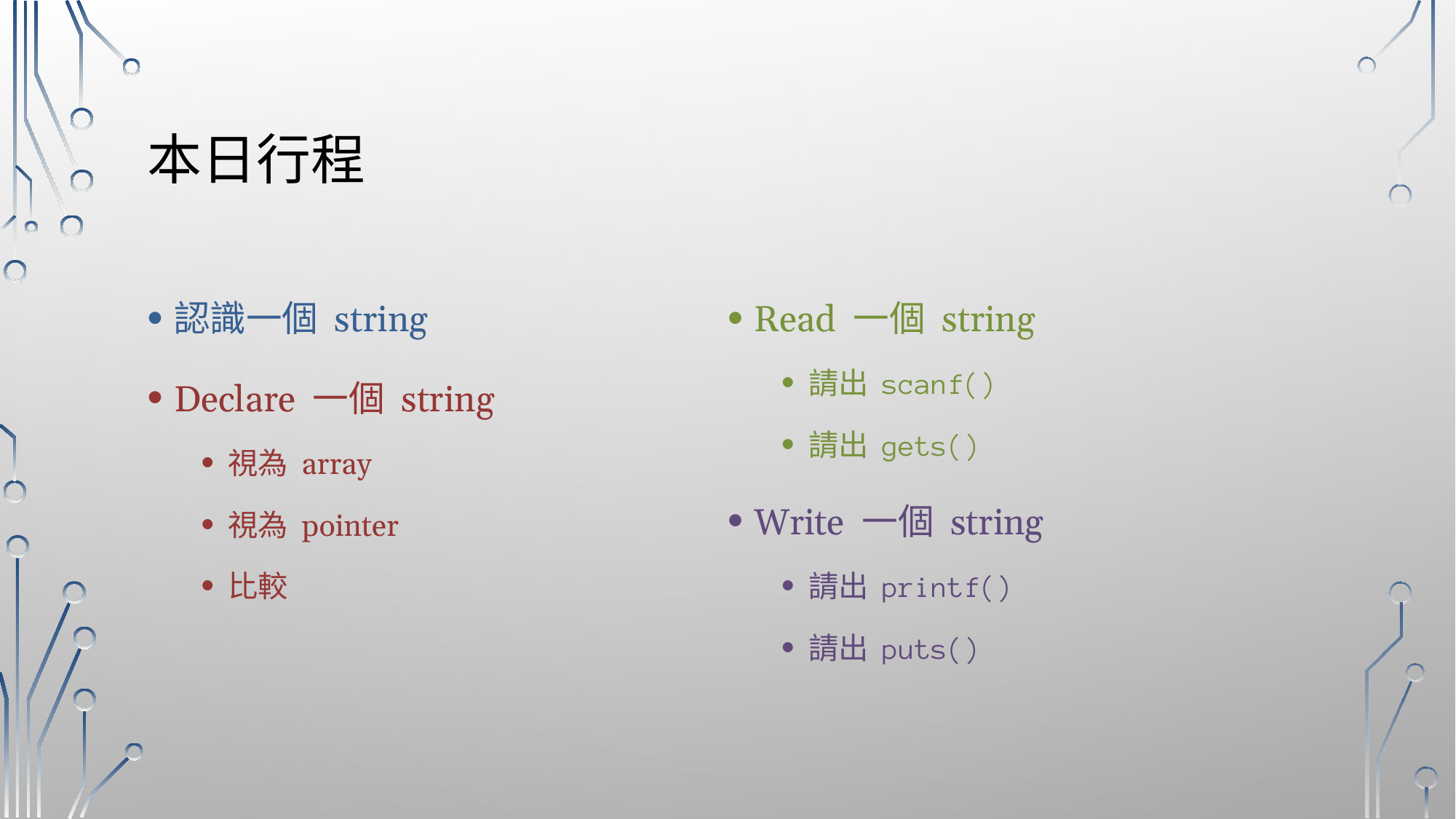

# 本日行程
認識一個 string
Declare 一個 string
視為 array
視為 pointer
比較

Read 一個 string
請出 scanf()
請出 gets()
Write 一個 string
請出 printf()
請出 puts()